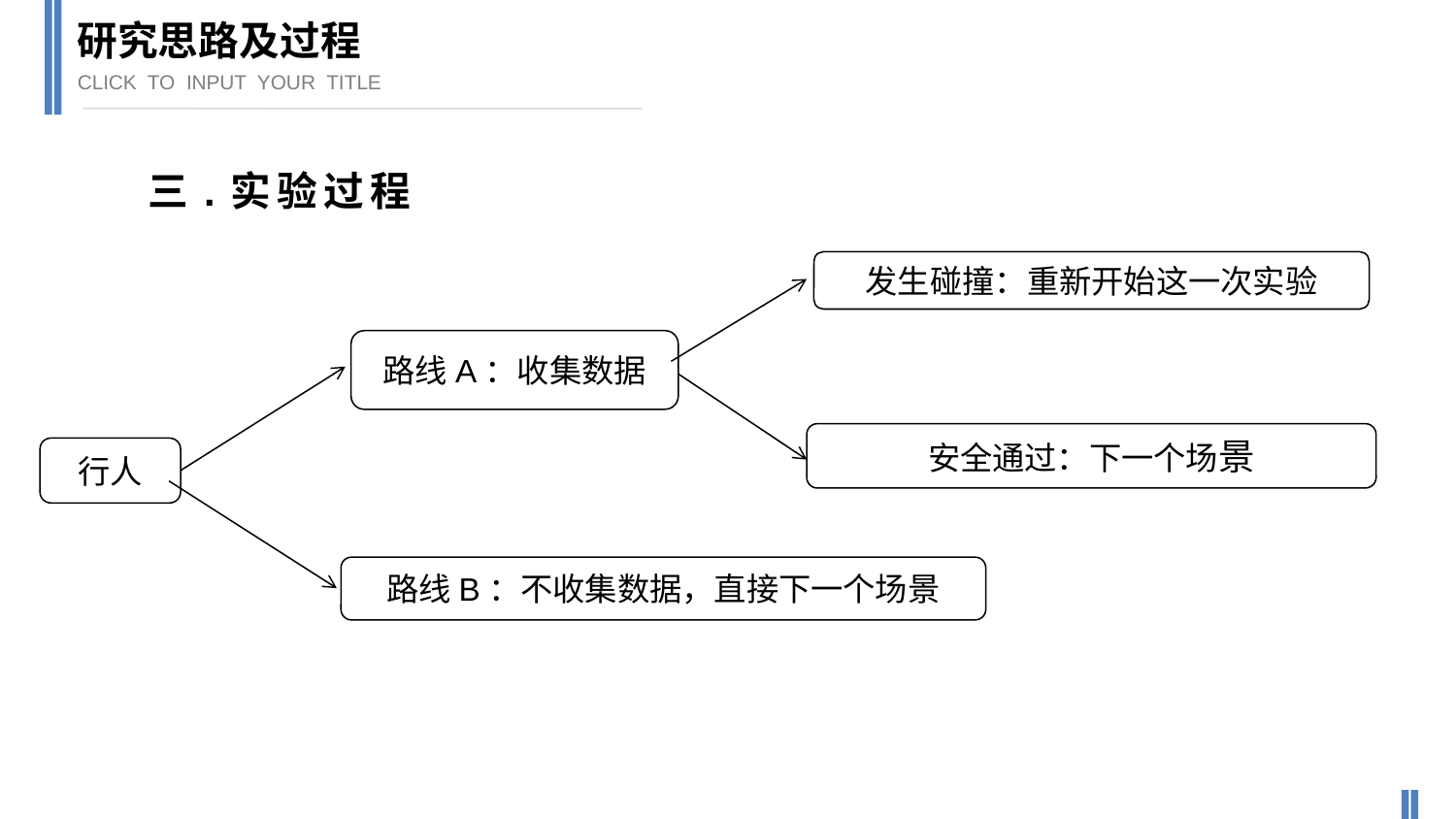

研究思路及过程
CLICK  TO  INPUT  YOUR  TITLE
三.实验过程
发生碰撞：重新开始这一次实验
路线A：收集数据
安全通过：下一个场景
行人
路线B：不收集数据，直接下一个场景